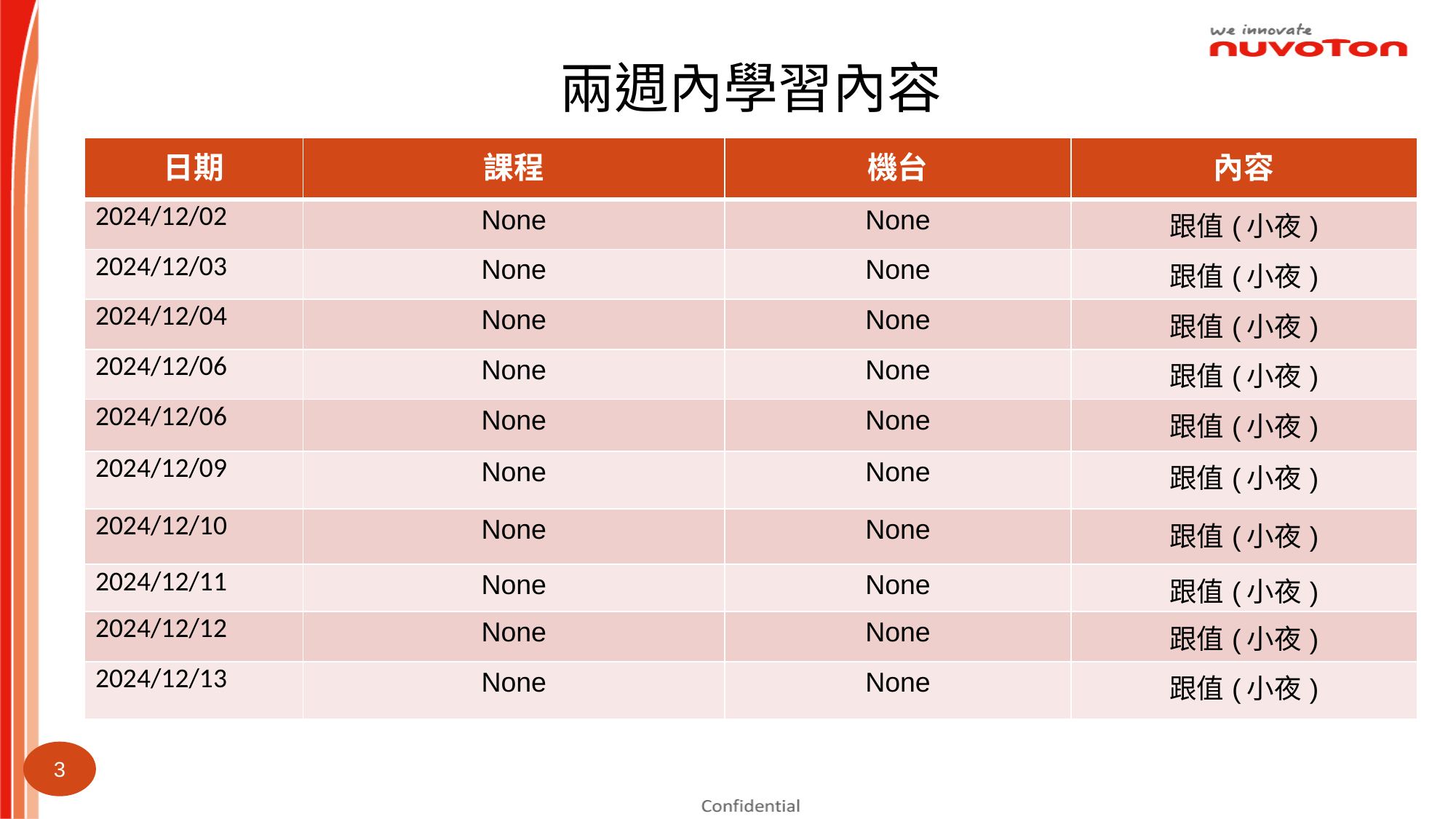

兩週內學習內容
| 日期 | 課程 | 機台 | 內容 |
| --- | --- | --- | --- |
| 2024/12/02 | None | None | 跟值(小夜) |
| 2024/12/03 | None | None | 跟值(小夜) |
| 2024/12/04 | None | None | 跟值(小夜) |
| 2024/12/06 | None | None | 跟值(小夜) |
| 2024/12/06 | None | None | 跟值(小夜) |
| 2024/12/09 | None | None | 跟值(小夜) |
| 2024/12/10 | None | None | 跟值(小夜) |
| 2024/12/11 | None | None | 跟值(小夜) |
| 2024/12/12 | None | None | 跟值(小夜) |
| 2024/12/13 | None | None | 跟值(小夜) |
2024.06.03 ~ 2024.06.14
3